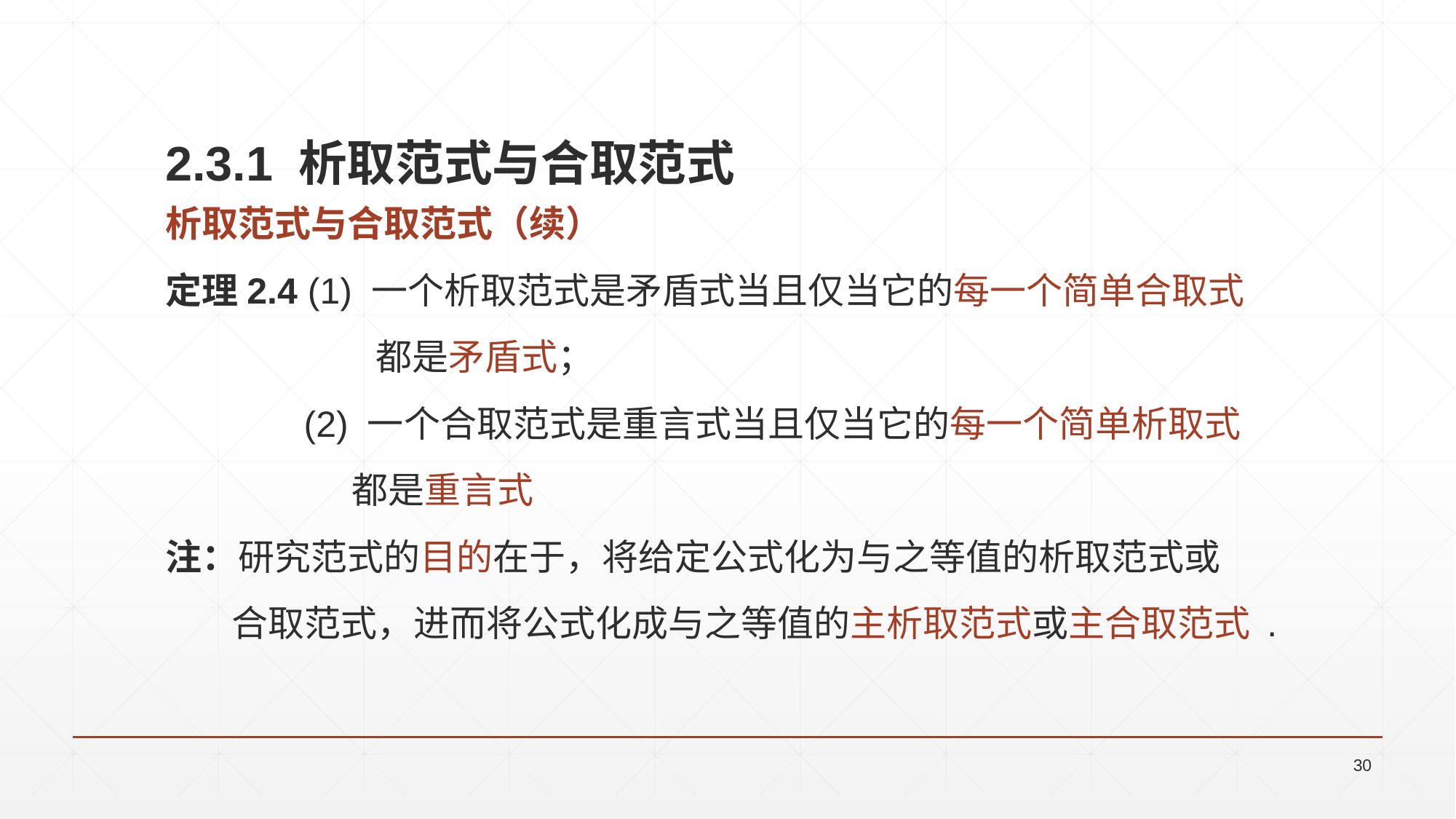

2.3.1 析取范式与合取范式
析取范式与合取范式（续）
定理2.4 (1) 一个析取范式是矛盾式当且仅当它的每一个简单合取式
		        都是矛盾式；
 (2) 一个合取范式是重言式当且仅当它的每一个简单析取式
      都是重言式
注：研究范式的目的在于，将给定公式化为与之等值的析取范式或
       合取范式，进而将公式化成与之等值的主析取范式或主合取范式 .
30